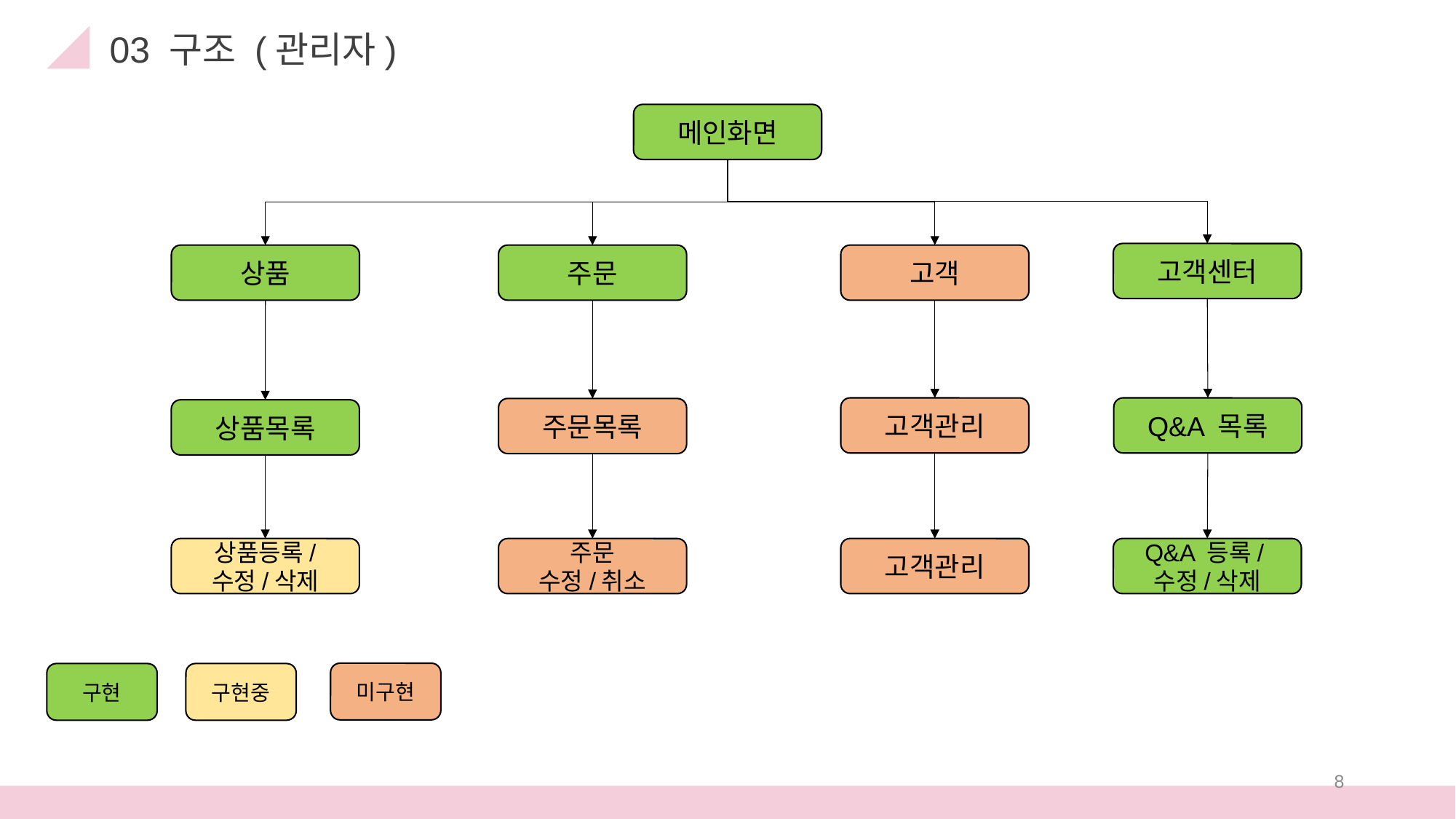

03 구조 (관리자)

메인화면
고객센터
상품
주문
고객
고객관리
Q&A 목록
주문목록
상품목록
상품등록/
수정/삭제
Q&A 등록/수정/삭제
고객관리
주문
수정/취소
미구현
구현
구현중
8